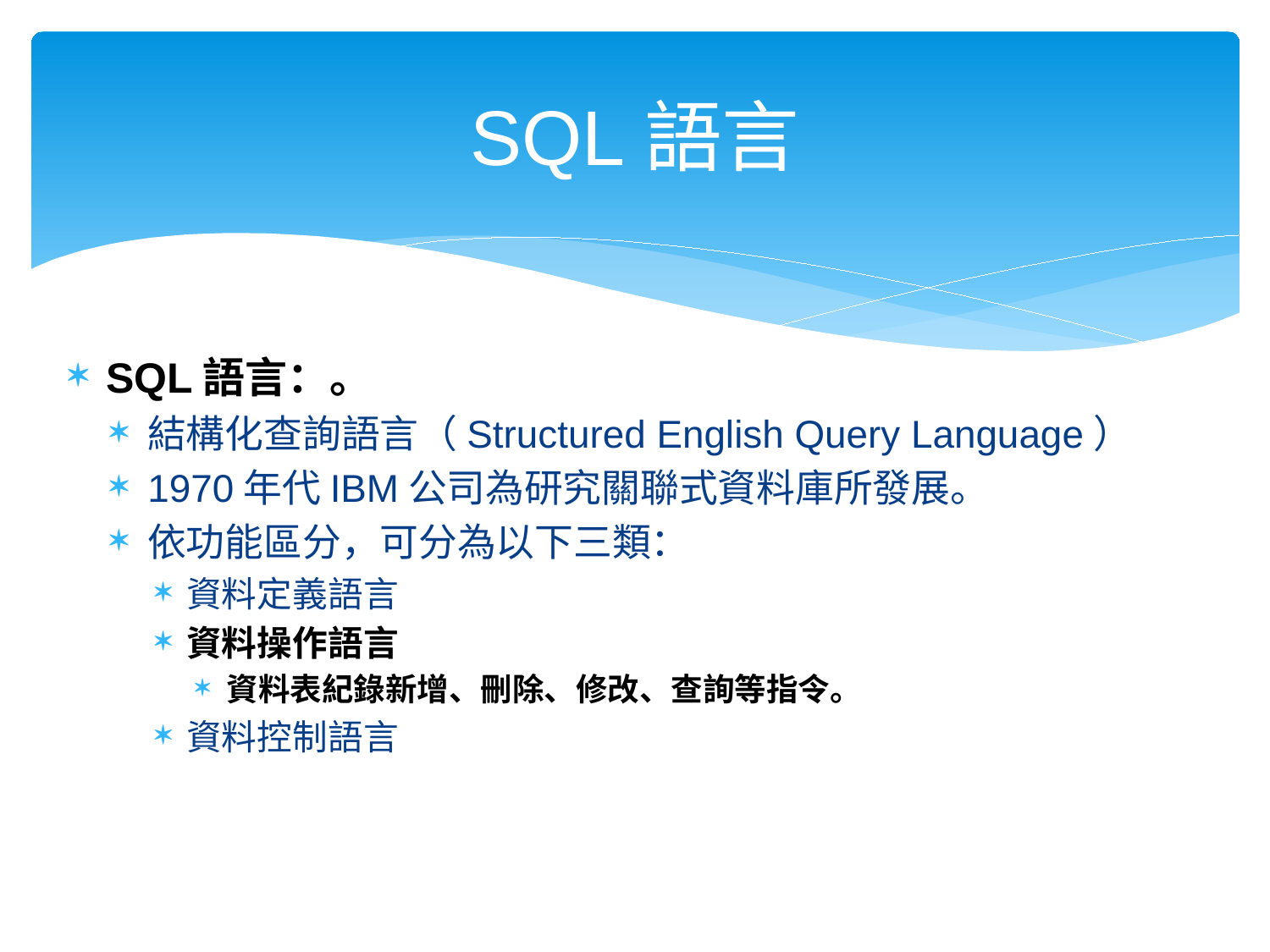

# SQL語言
SQL語言：。
結構化查詢語言（Structured English Query Language）
1970年代IBM公司為研究關聯式資料庫所發展。
依功能區分，可分為以下三類：
資料定義語言
資料操作語言
資料表紀錄新增、刪除、修改、查詢等指令。
資料控制語言